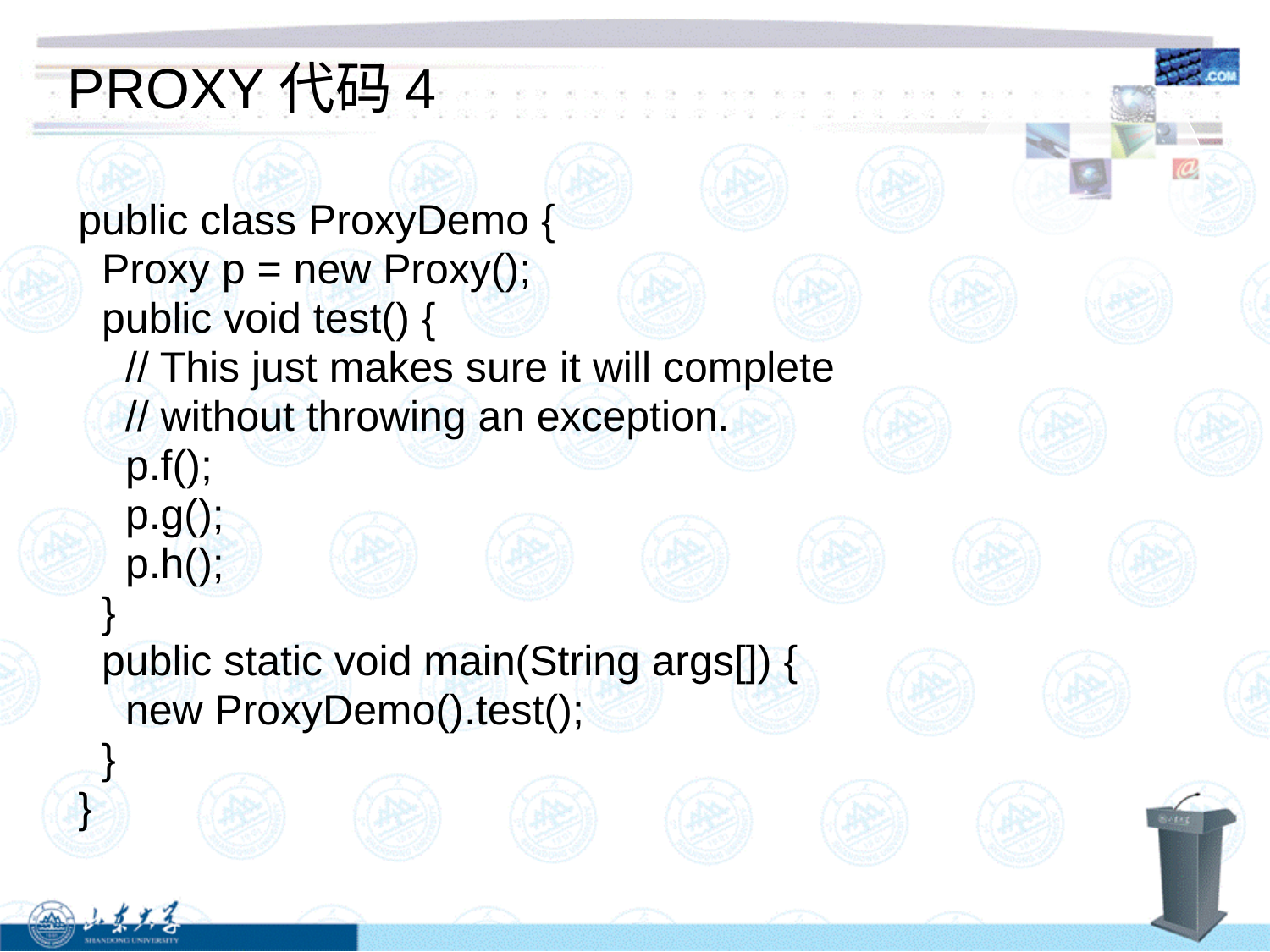

# PROXY代码4
public class ProxyDemo {
  Proxy p = new Proxy();
  public void test() {
    // This just makes sure it will complete
    // without throwing an exception.
    p.f();
    p.g();
    p.h();
  }
  public static void main(String args[]) {
    new ProxyDemo().test();
  }
}